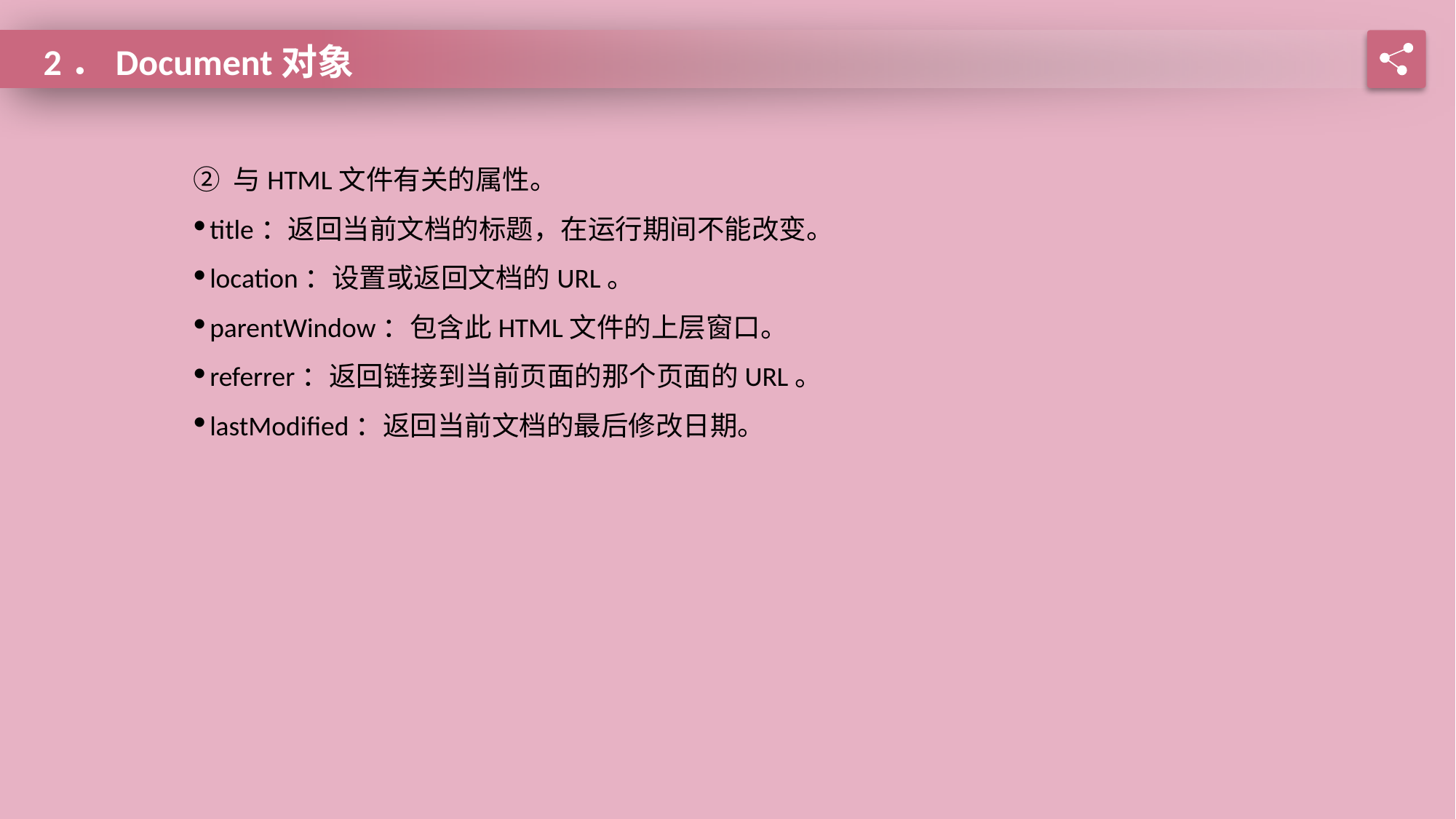

2．Document对象
② 与HTML文件有关的属性。
title：返回当前文档的标题，在运行期间不能改变。
location：设置或返回文档的URL。
parentWindow：包含此HTML文件的上层窗口。
referrer：返回链接到当前页面的那个页面的URL。
lastModified：返回当前文档的最后修改日期。